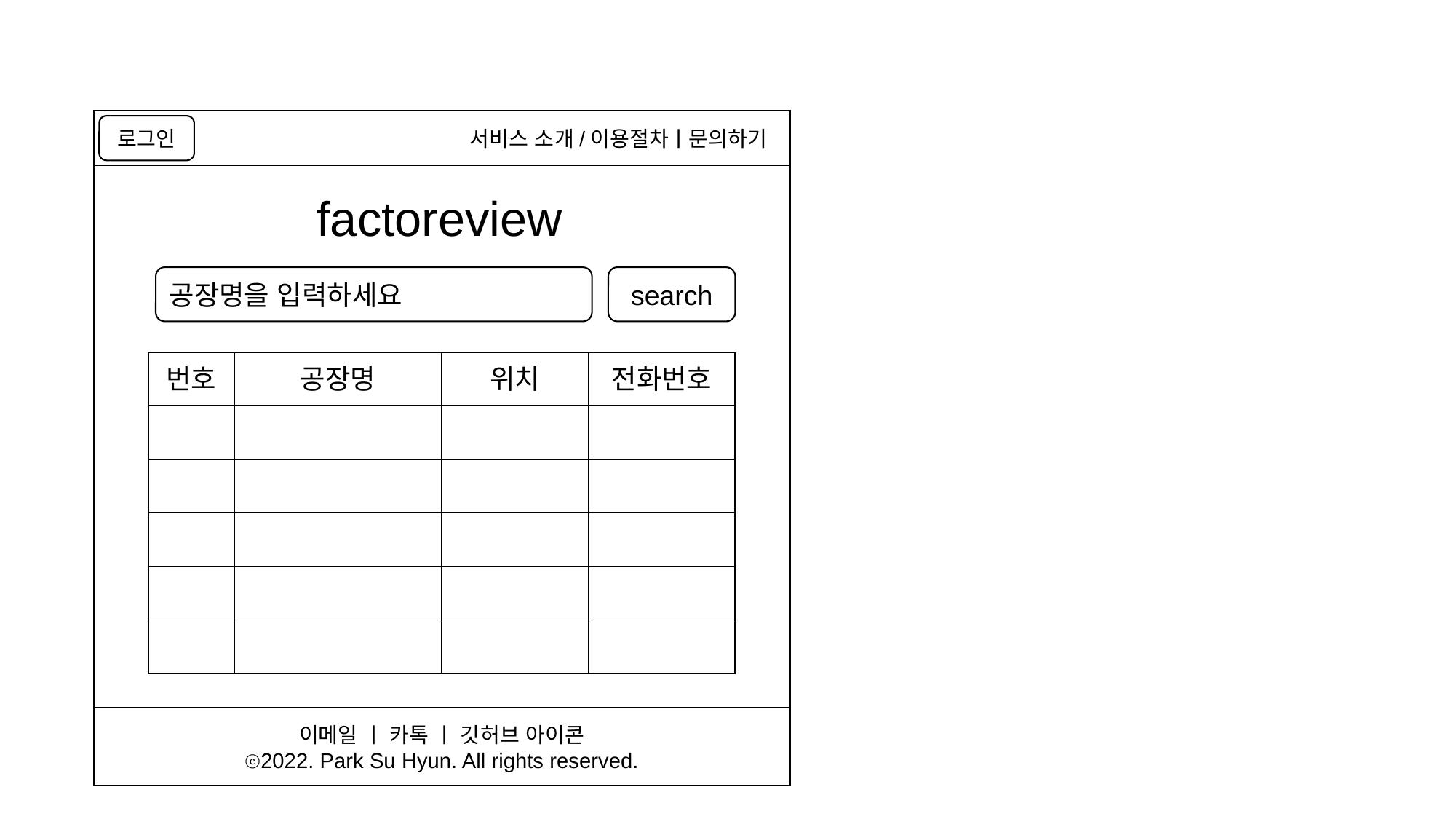

서비스 소개/이용절차ㅣ문의하기
로그인

factoreview
공장명을 입력하세요
search
| 번호 | 공장명 | 위치 | 전화번호 |
| --- | --- | --- | --- |
|  |  |  |  |
|  |  |  |  |
|  |  |  |  |
|  |  |  |  |
|  |  |  |  |
이메일 ㅣ 카톡 ㅣ 깃허브 아이콘
ⓒ2022. Park Su Hyun. All rights reserved.